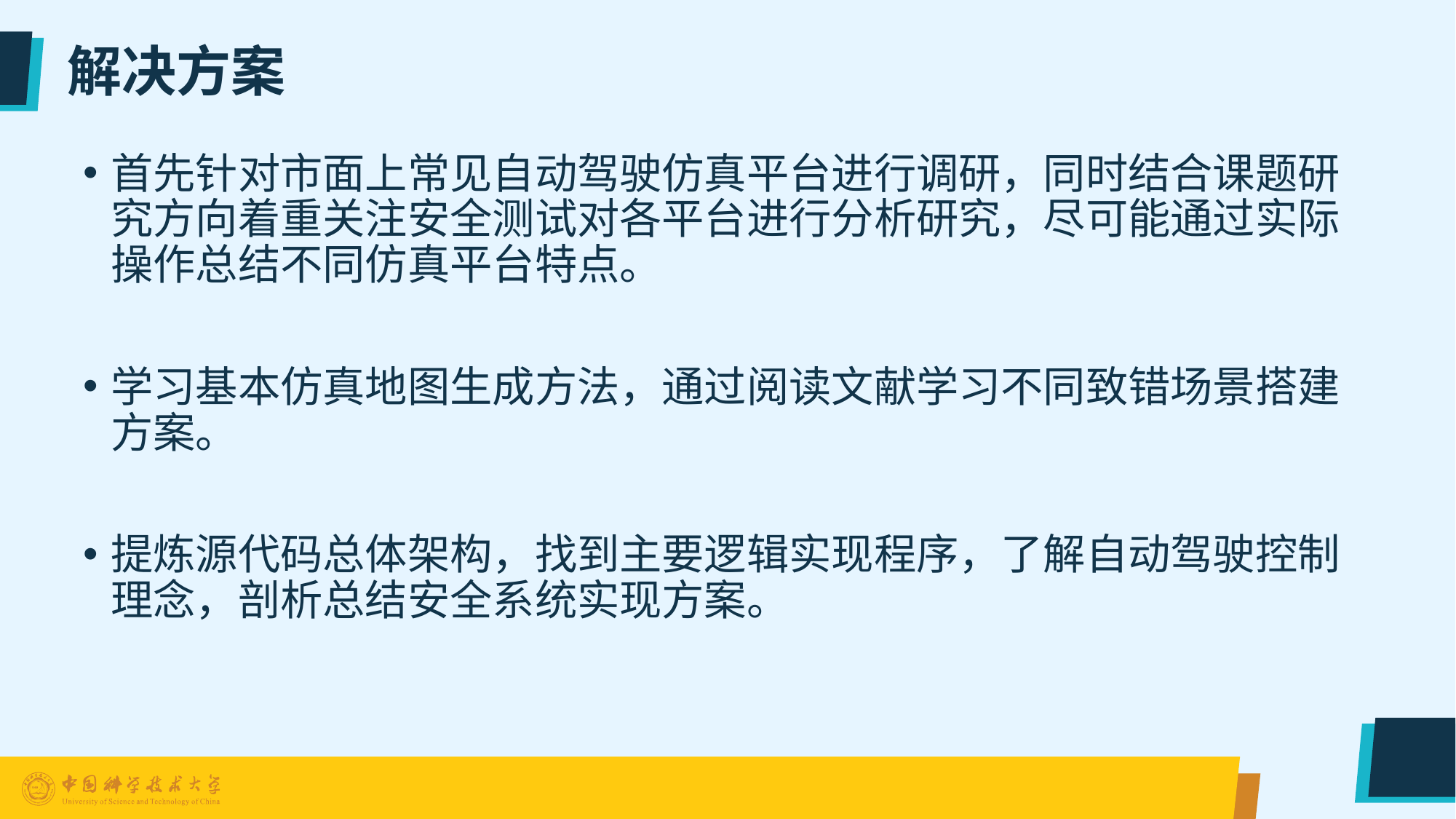

# 解决方案
首先针对市面上常见自动驾驶仿真平台进行调研，同时结合课题研究方向着重关注安全测试对各平台进行分析研究，尽可能通过实际操作总结不同仿真平台特点。

学习基本仿真地图生成方法，通过阅读文献学习不同致错场景搭建方案。

提炼源代码总体架构，找到主要逻辑实现程序，了解自动驾驶控制理念，剖析总结安全系统实现方案。

11